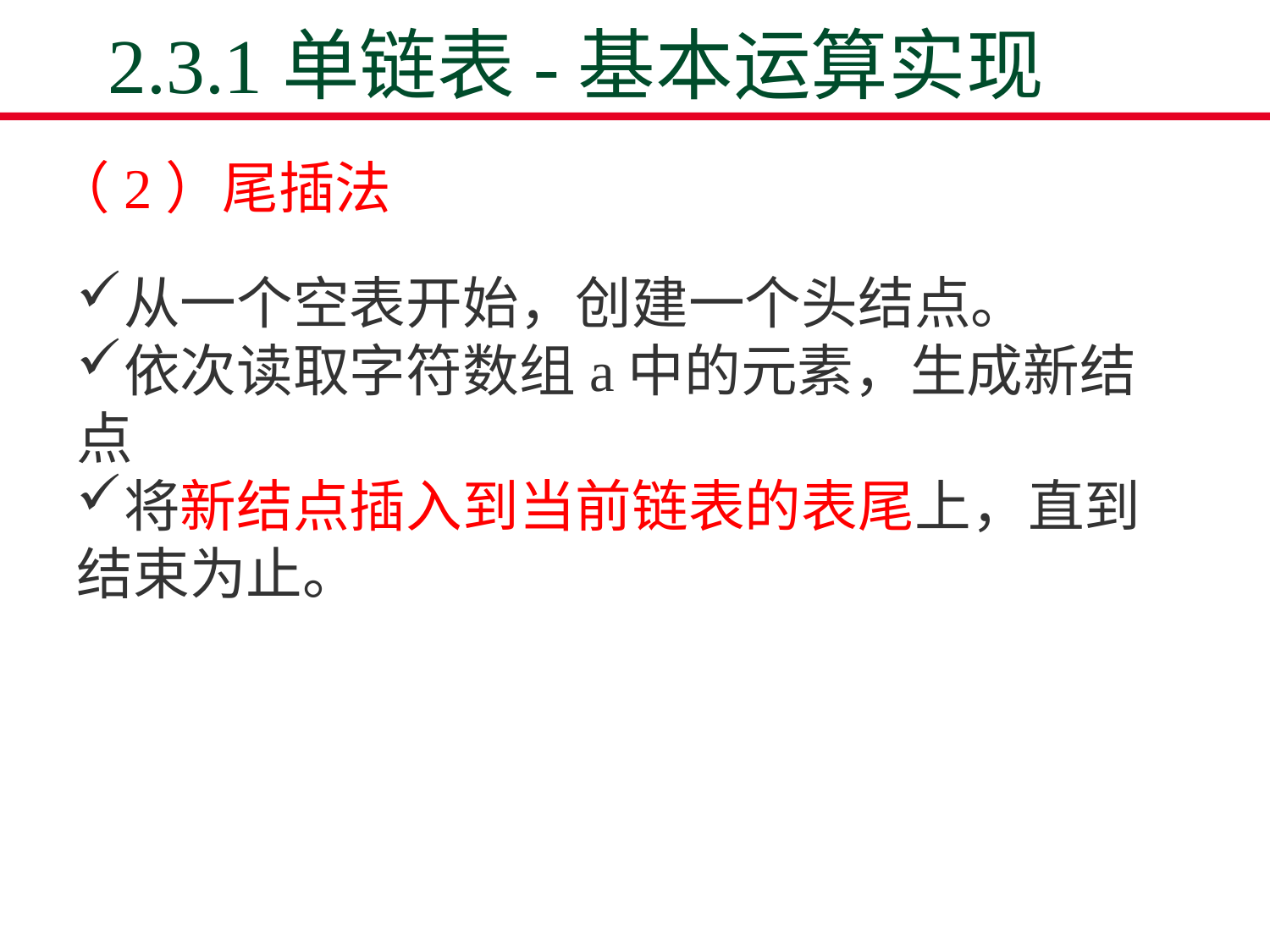

# 2.3.1单链表-基本运算实现
 （2）尾插法
从一个空表开始，创建一个头结点。
依次读取字符数组a中的元素，生成新结点
将新结点插入到当前链表的表尾上，直到结束为止。